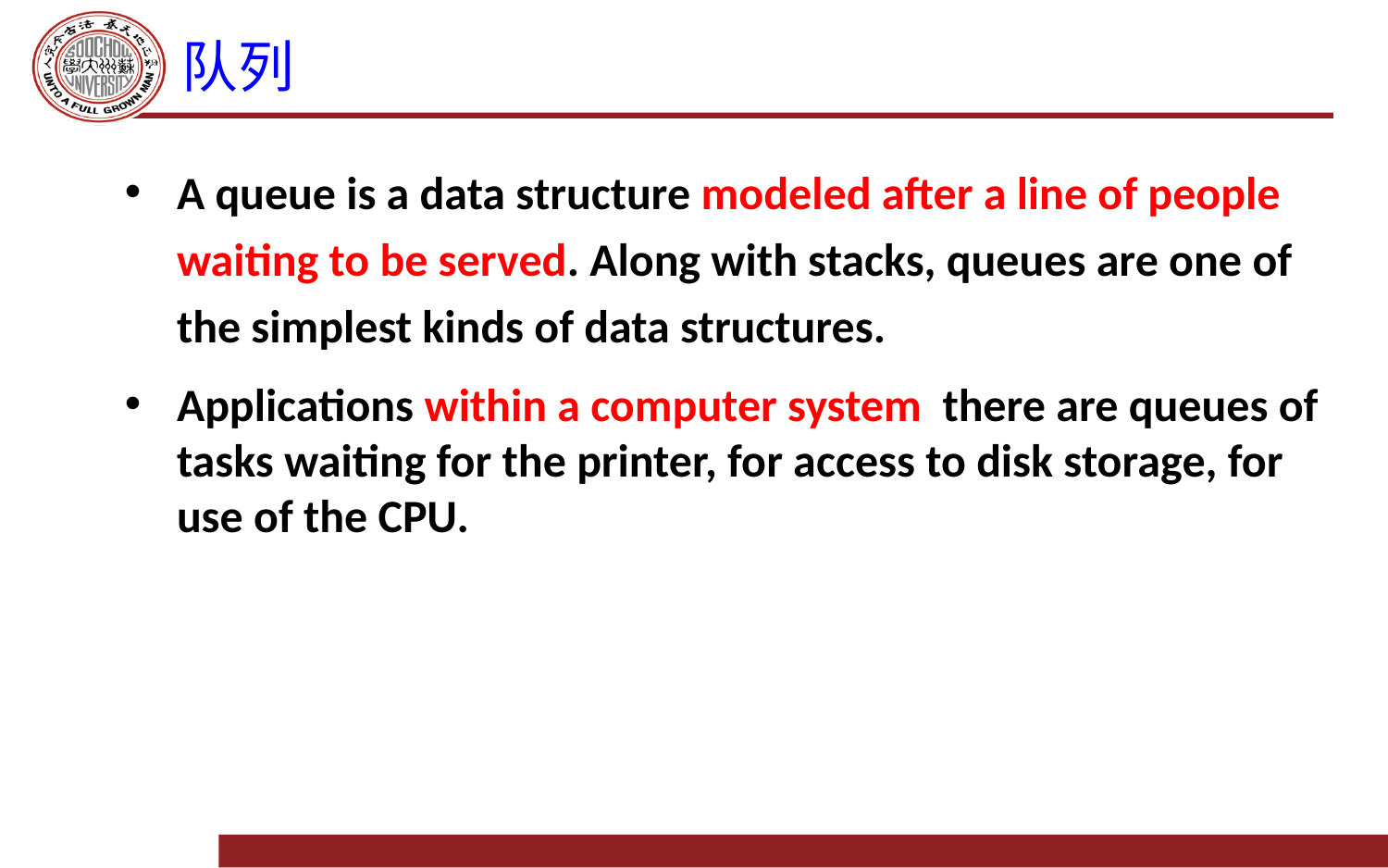

# 队列
A queue is a data structure modeled after a line of people waiting to be served. Along with stacks, queues are one of the simplest kinds of data structures.
Applications within a computer system  there are queues of tasks waiting for the printer, for access to disk storage, for use of the CPU.